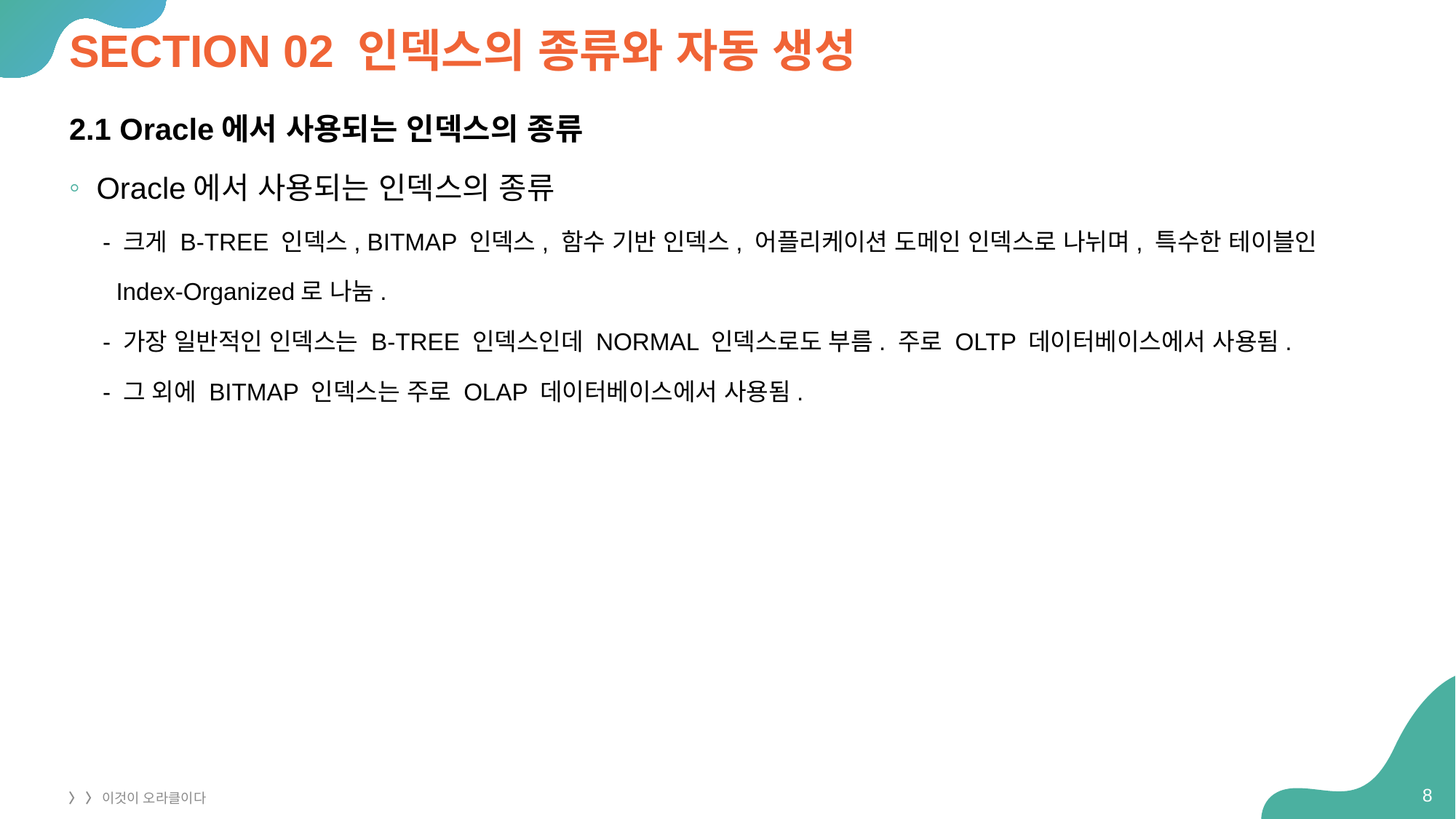

# SECTION 02 인덱스의 종류와 자동 생성
2.1 Oracle에서 사용되는 인덱스의 종류
Oracle에서 사용되는 인덱스의 종류
     - 크게 B-TREE 인덱스, BITMAP 인덱스, 함수 기반 인덱스, 어플리케이션 도메인 인덱스로 나뉘며, 특수한 테이블인
       Index-Organized로 나눔.
     - 가장 일반적인 인덱스는 B-TREE 인덱스인데 NORMAL 인덱스로도 부름. 주로 OLTP 데이터베이스에서 사용됨.
     - 그 외에 BITMAP 인덱스는 주로 OLAP 데이터베이스에서 사용됨.
8
〉 〉 이것이 오라클이다